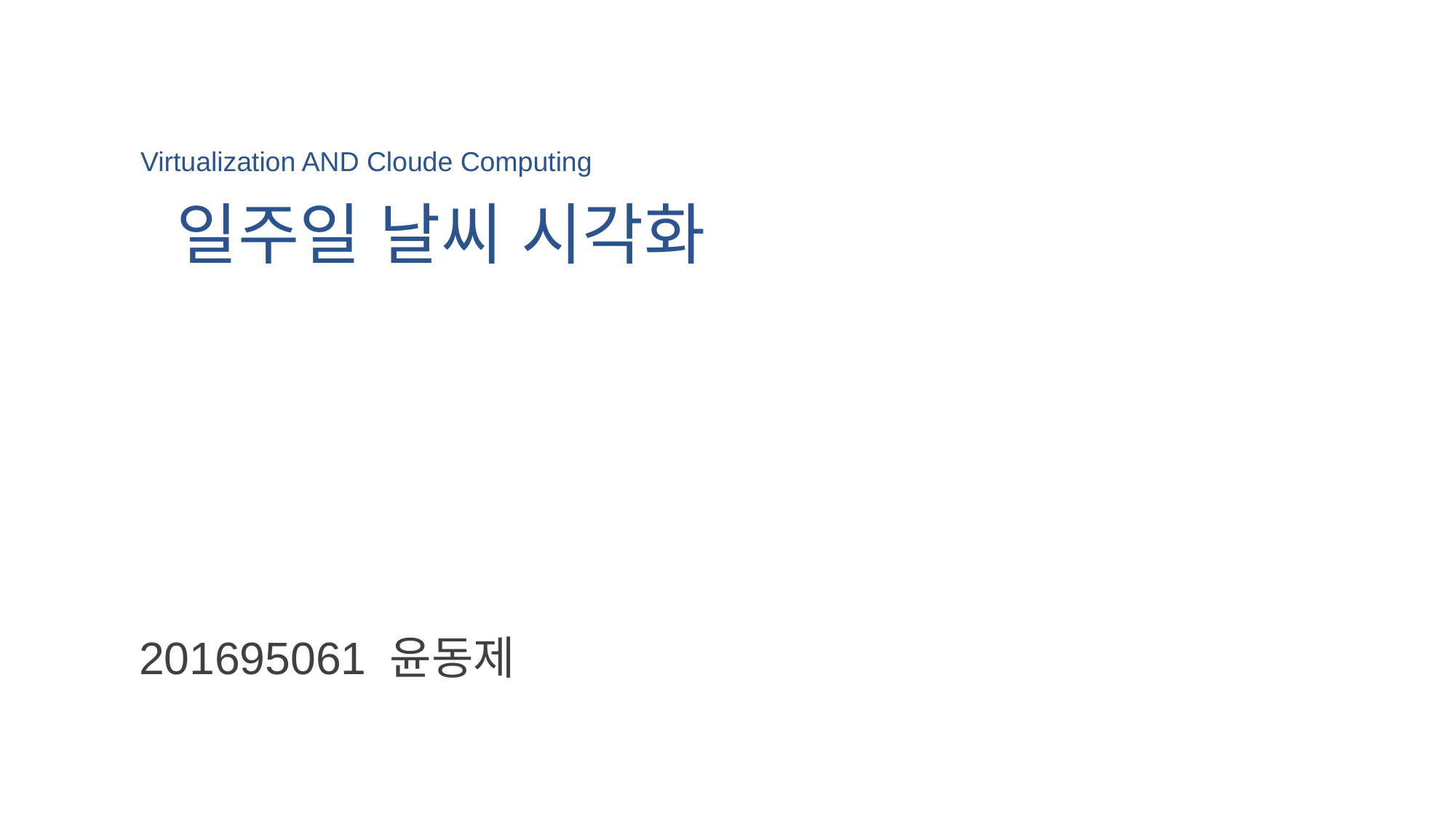

Virtualization AND Cloude Computing
일주일 날씨 시각화
201695061 윤동제